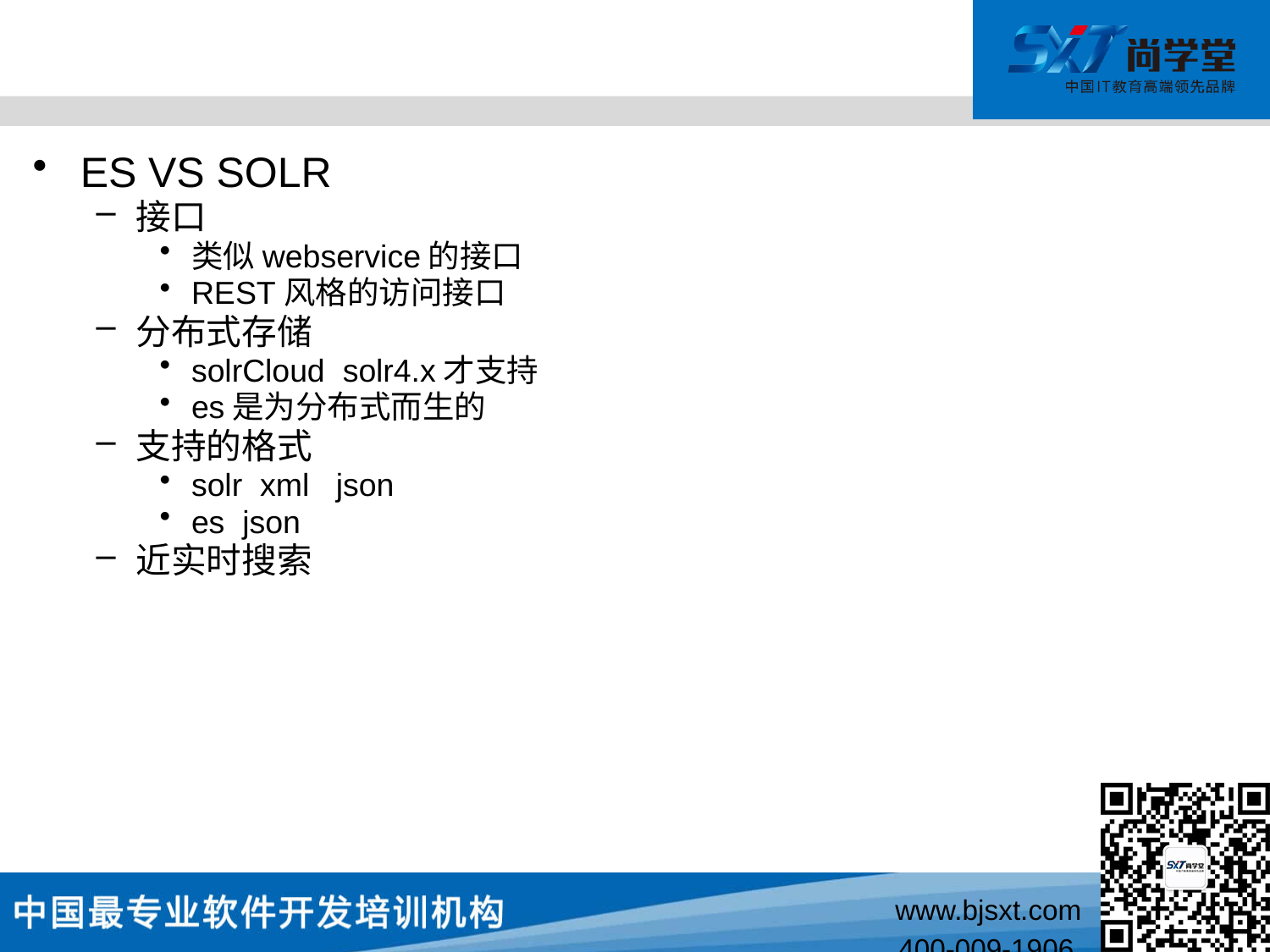

#
ES VS SOLR
接口
类似webservice的接口
REST风格的访问接口
分布式存储
solrCloud  solr4.x才支持
es是为分布式而生的
支持的格式
solr  xml   json
es  json
近实时搜索